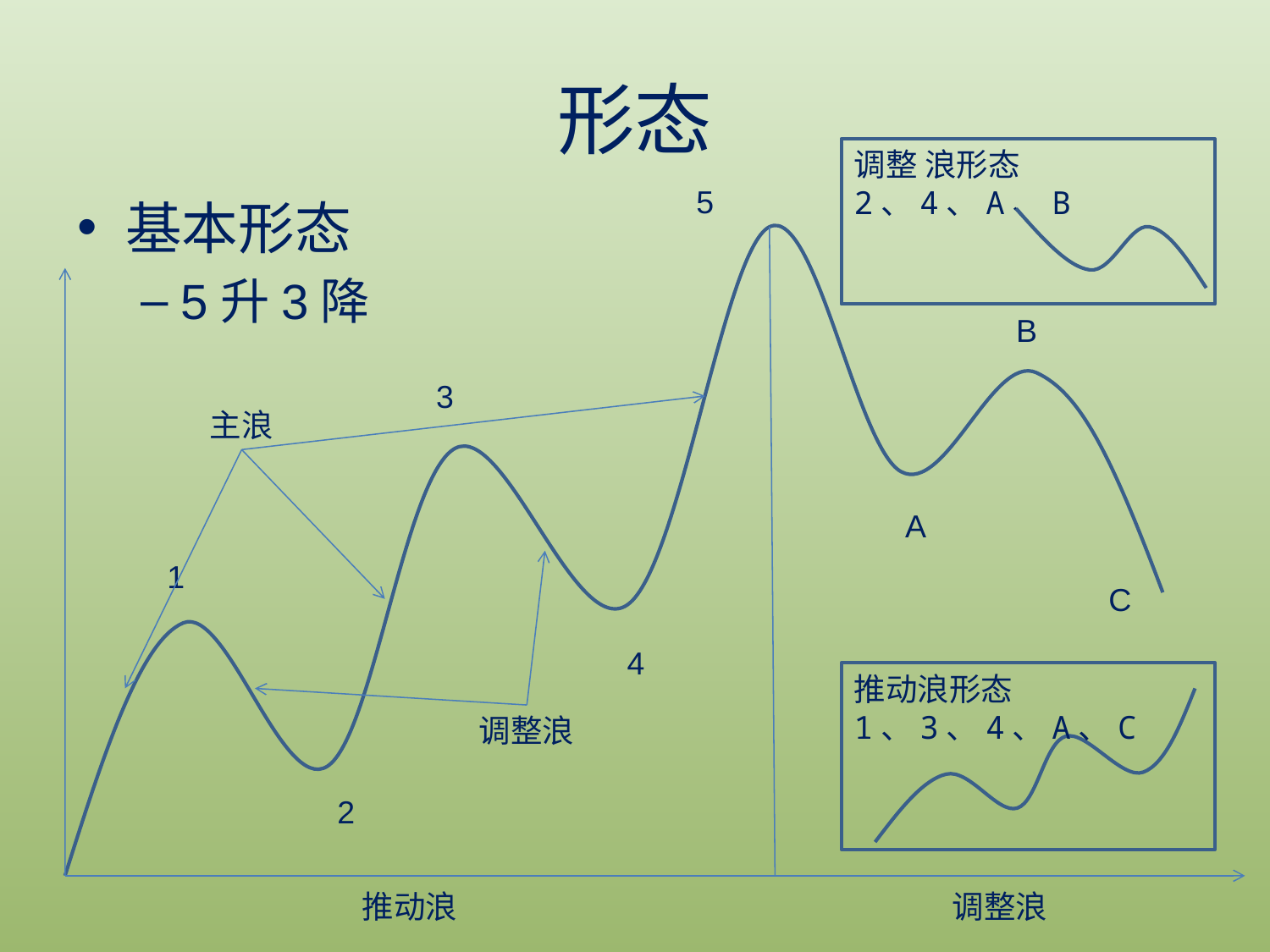

形态
调整 浪形态
2、4、A、B
5
基本形态
5升3降

B
3
主浪
A
1
C
4
推动浪形态
1、3、4、A、C

调整浪
2
推动浪
调整浪